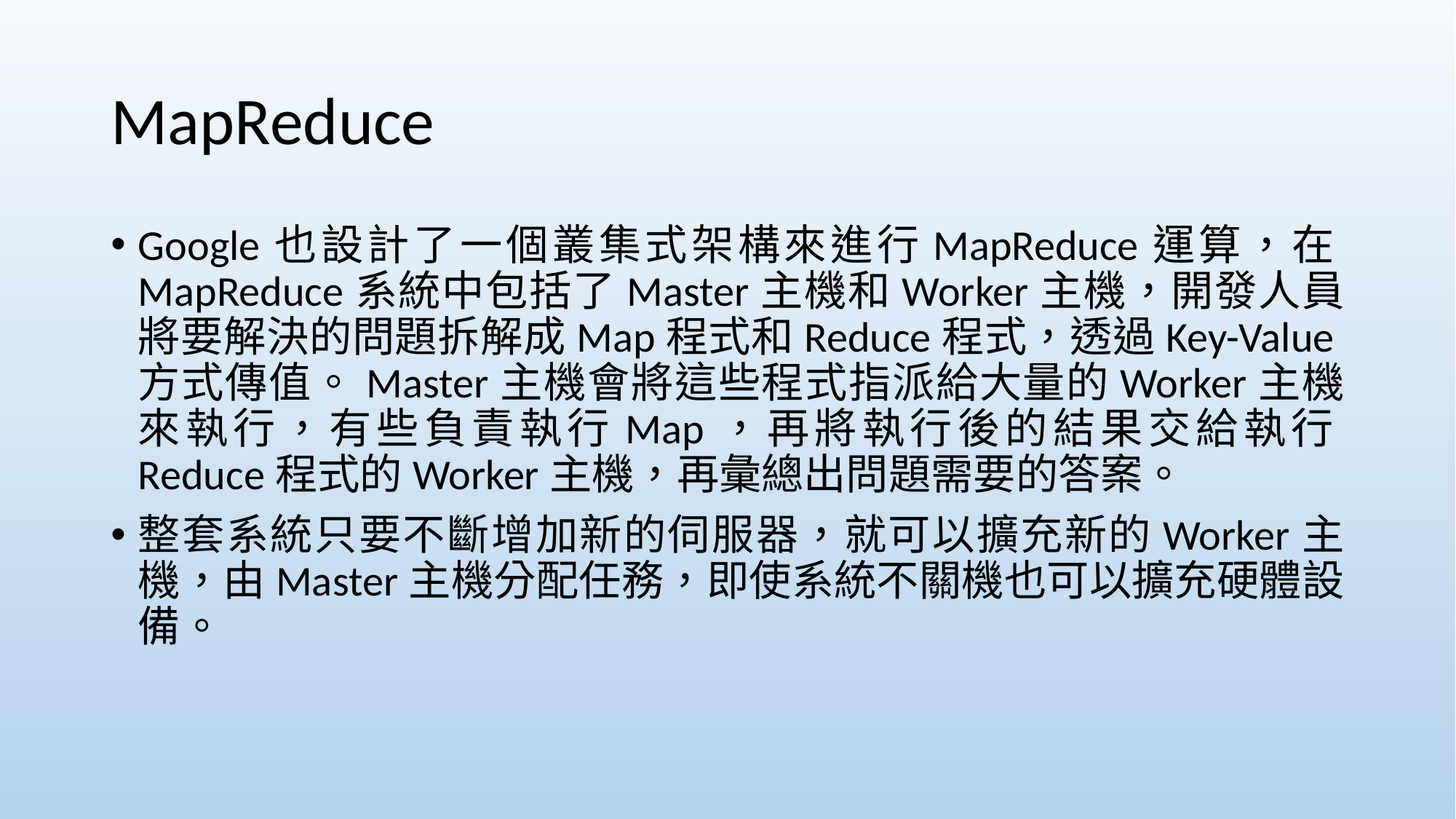

# MapReduce
Google也設計了一個叢集式架構來進行MapReduce運算，在MapReduce系統中包括了Master主機和Worker主機，開發人員將要解決的問題拆解成Map程式和Reduce程式，透過Key-Value方式傳值。Master主機會將這些程式指派給大量的Worker主機來執行，有些負責執行Map，再將執行後的結果交給執行Reduce程式的Worker主機，再彙總出問題需要的答案。
整套系統只要不斷增加新的伺服器，就可以擴充新的Worker主機，由Master主機分配任務，即使系統不關機也可以擴充硬體設備。